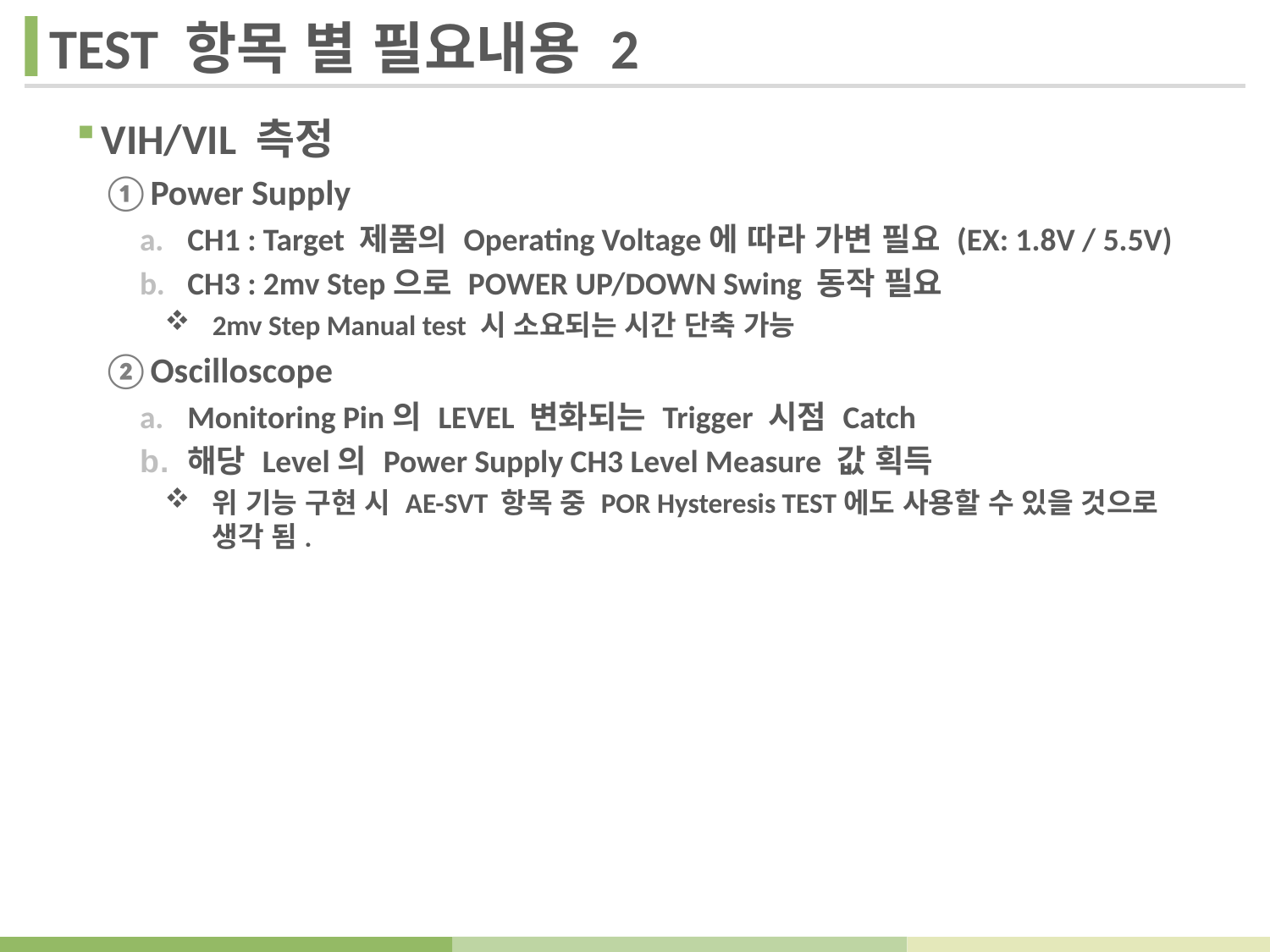

# TEST 항목 별 필요내용 2
VIH/VIL 측정
Power Supply
CH1 : Target 제품의 Operating Voltage에 따라 가변 필요 (EX: 1.8V / 5.5V)
CH3 : 2mv Step으로 POWER UP/DOWN Swing 동작 필요
2mv Step Manual test 시 소요되는 시간 단축 가능
Oscilloscope
Monitoring Pin의 LEVEL 변화되는 Trigger 시점 Catch
해당 Level의 Power Supply CH3 Level Measure 값 획득
위 기능 구현 시 AE-SVT 항목 중 POR Hysteresis TEST에도 사용할 수 있을 것으로 생각 됨.